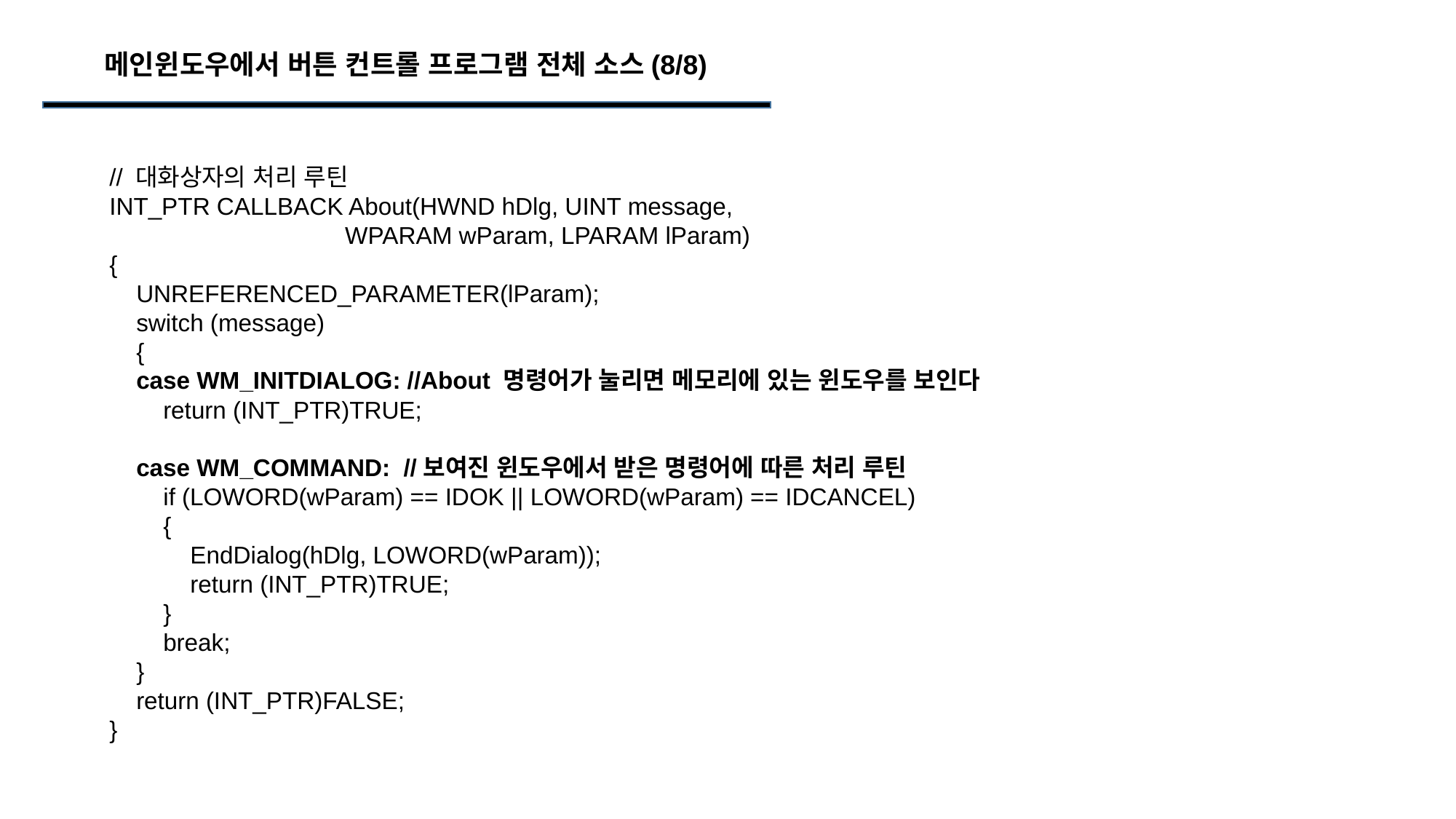

메인윈도우에서 버튼 컨트롤 프로그램 전체 소스(8/8)

// 대화상자의 처리 루틴
INT_PTR CALLBACK About(HWND hDlg, UINT message,
                                   WPARAM wParam, LPARAM lParam)
{
    UNREFERENCED_PARAMETER(lParam);
    switch (message)
    {
    case WM_INITDIALOG: //About 명령어가 눌리면 메모리에 있는 윈도우를 보인다
        return (INT_PTR)TRUE;

    case WM_COMMAND:  //보여진 윈도우에서 받은 명령어에 따른 처리 루틴
        if (LOWORD(wParam) == IDOK || LOWORD(wParam) == IDCANCEL)
        {
            EndDialog(hDlg, LOWORD(wParam));
            return (INT_PTR)TRUE;
        }
        break;
    }
    return (INT_PTR)FALSE;
}